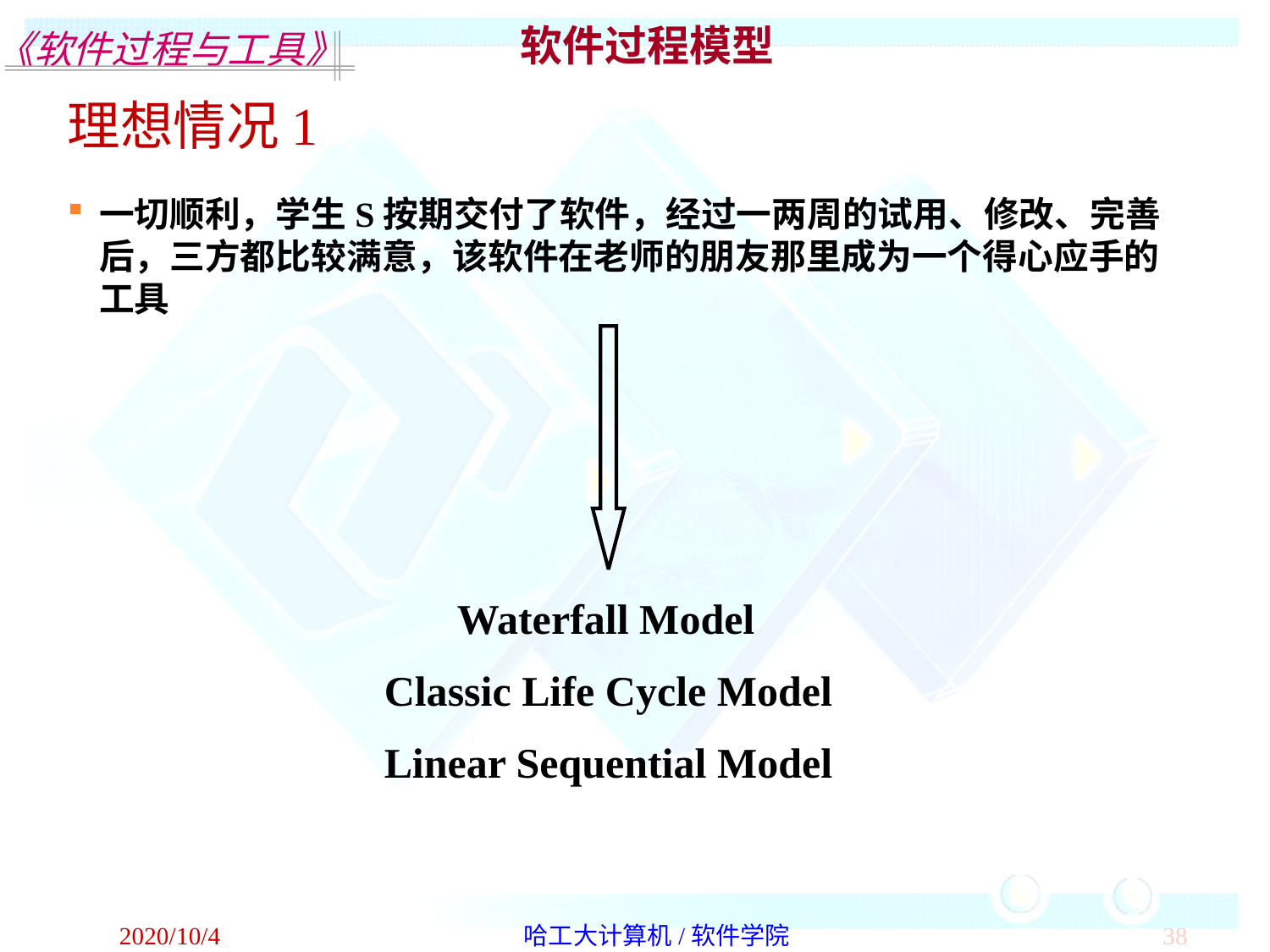

软件过程模型
理想情况1
一切顺利，学生S按期交付了软件，经过一两周的试用、修改、完善后，三方都比较满意，该软件在老师的朋友那里成为一个得心应手的工具

         Waterfall Model
Classic Life Cycle Model
Linear Sequential Model